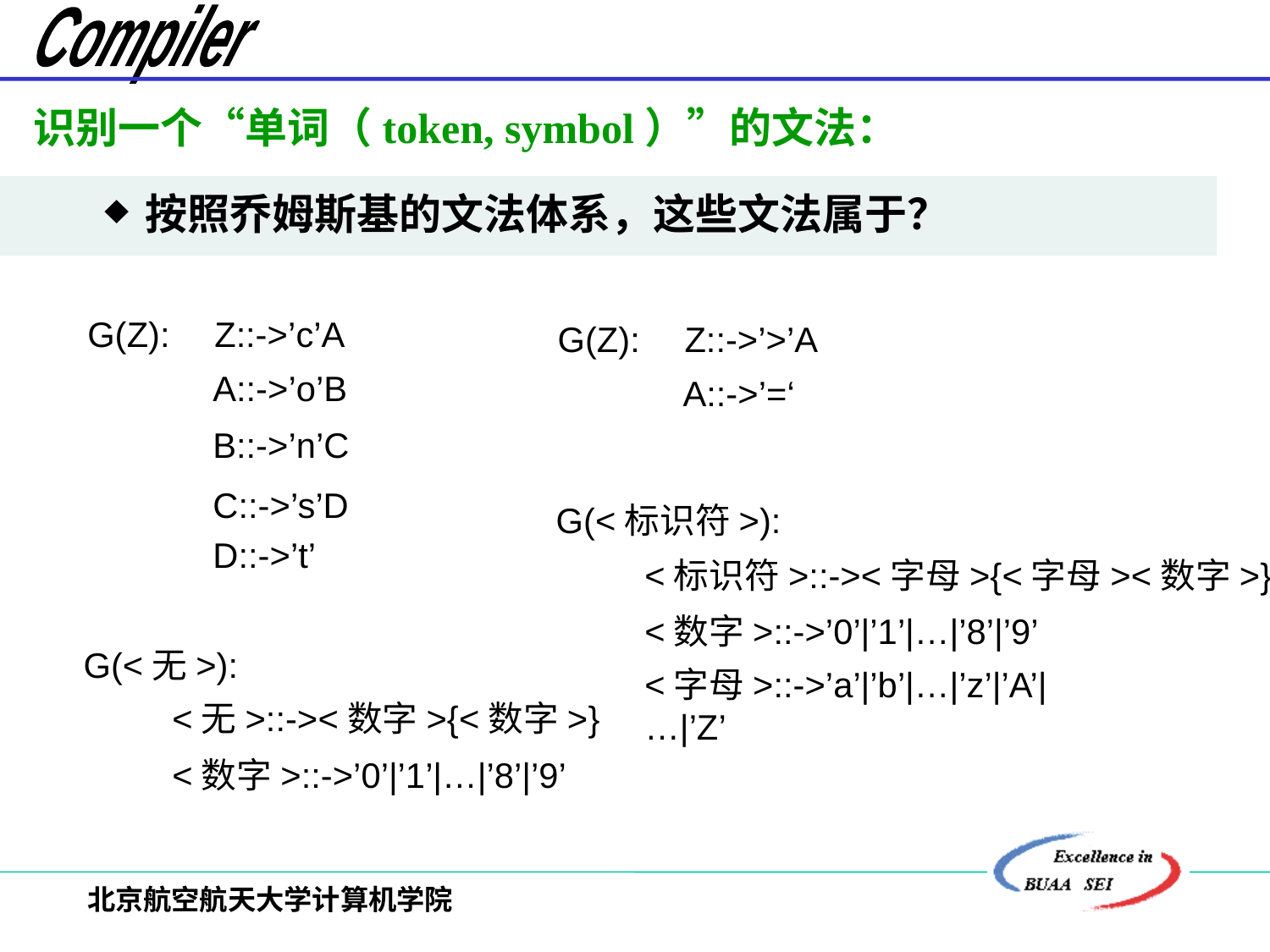

识别一个“单词（token, symbol）”的文法：
按照乔姆斯基的文法体系，这些文法属于？
G(Z):   	Z::->’c’A
G(Z):   	Z::->’>’A
	A::->’o’B
	A::->’=‘
	B::->’n’C
	C::->’s’D
G(<标识符>):
	D::->’t’
<标识符>::-><字母>{<字母><数字>}
<数字>::->’0’|’1’|…|’8’|’9’
G(<无>):
<字母>::->’a’|’b’|…|’z’|’A’|…|’Z’
<无>::-><数字>{<数字>}
<数字>::->’0’|’1’|…|’8’|’9’